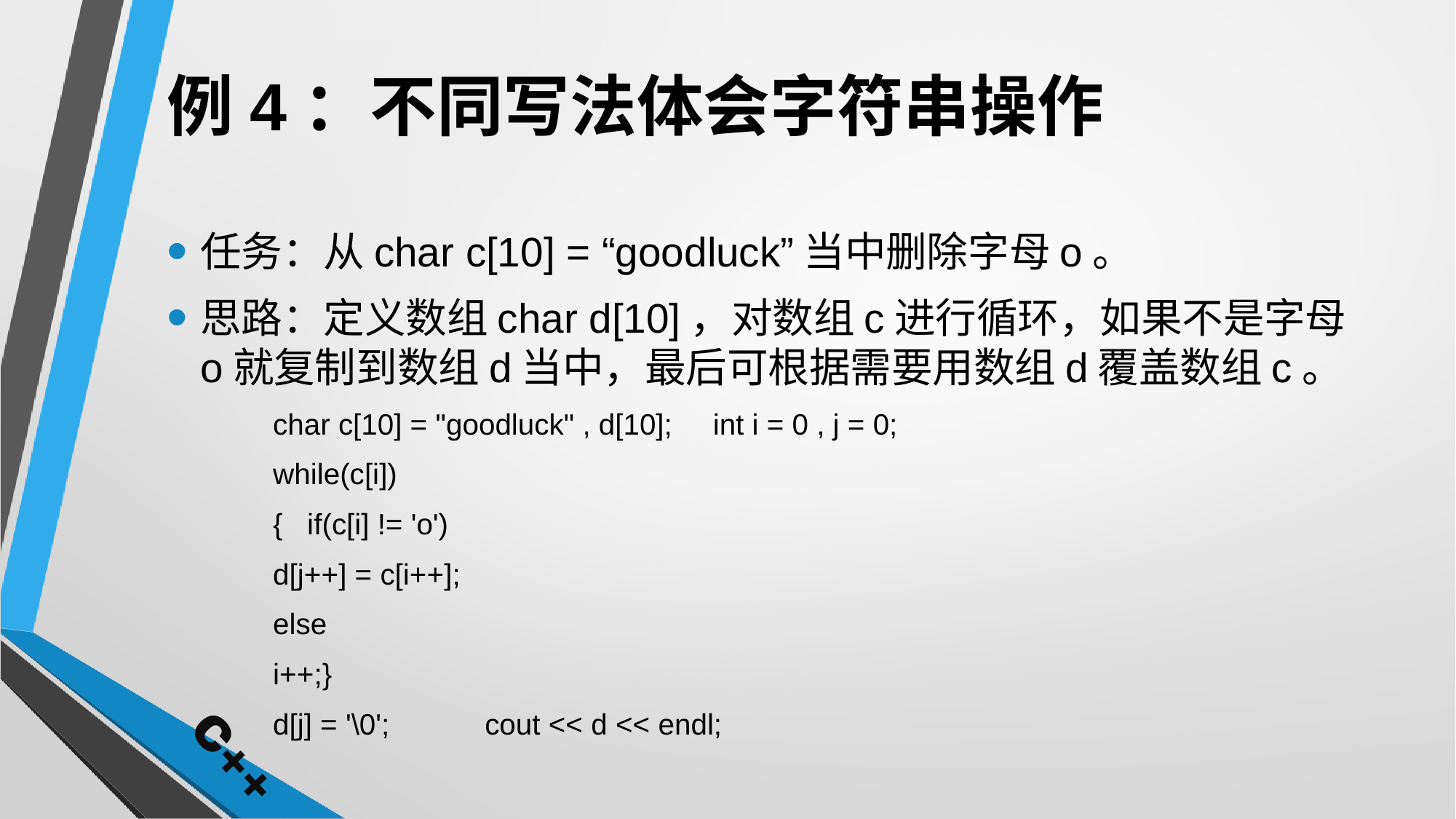

# 例4：不同写法体会字符串操作
任务：从char c[10] = “goodluck”当中删除字母o。
思路：定义数组char d[10]，对数组c进行循环，如果不是字母o就复制到数组d当中，最后可根据需要用数组d覆盖数组c。
		char c[10] = "goodluck" , d[10];     int i = 0 , j = 0;
		while(c[i])
		{   if(c[i] != 'o')
				d[j++] = c[i++];
			else
				i++;}
		d[j] = '\0';	cout << d << endl;